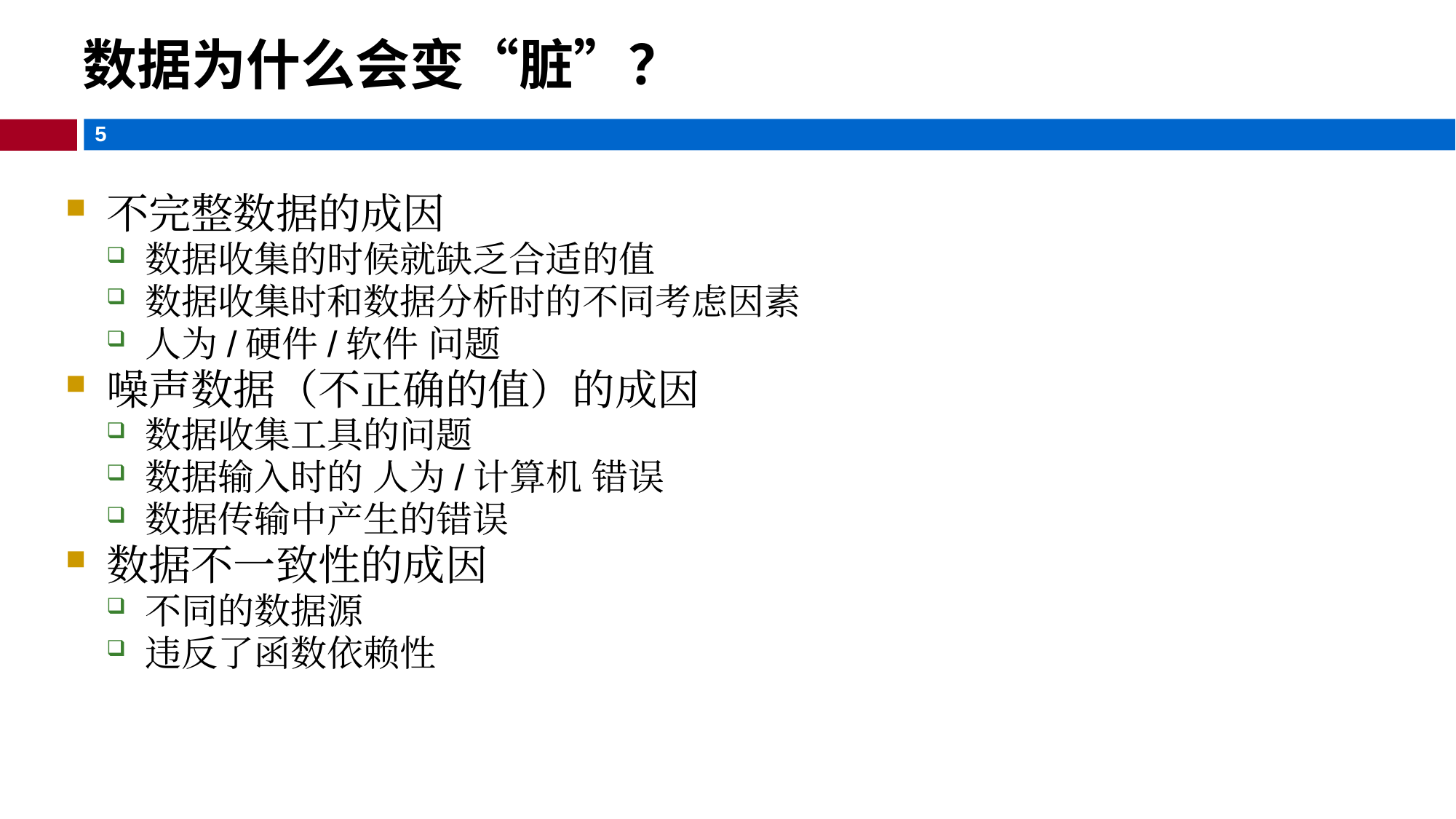

数据为什么会变“脏”？
不完整数据的成因
数据收集的时候就缺乏合适的值
数据收集时和数据分析时的不同考虑因素
人为/硬件/软件 问题
噪声数据（不正确的值）的成因
数据收集工具的问题
数据输入时的 人为/计算机 错误
数据传输中产生的错误
数据不一致性的成因
不同的数据源
违反了函数依赖性